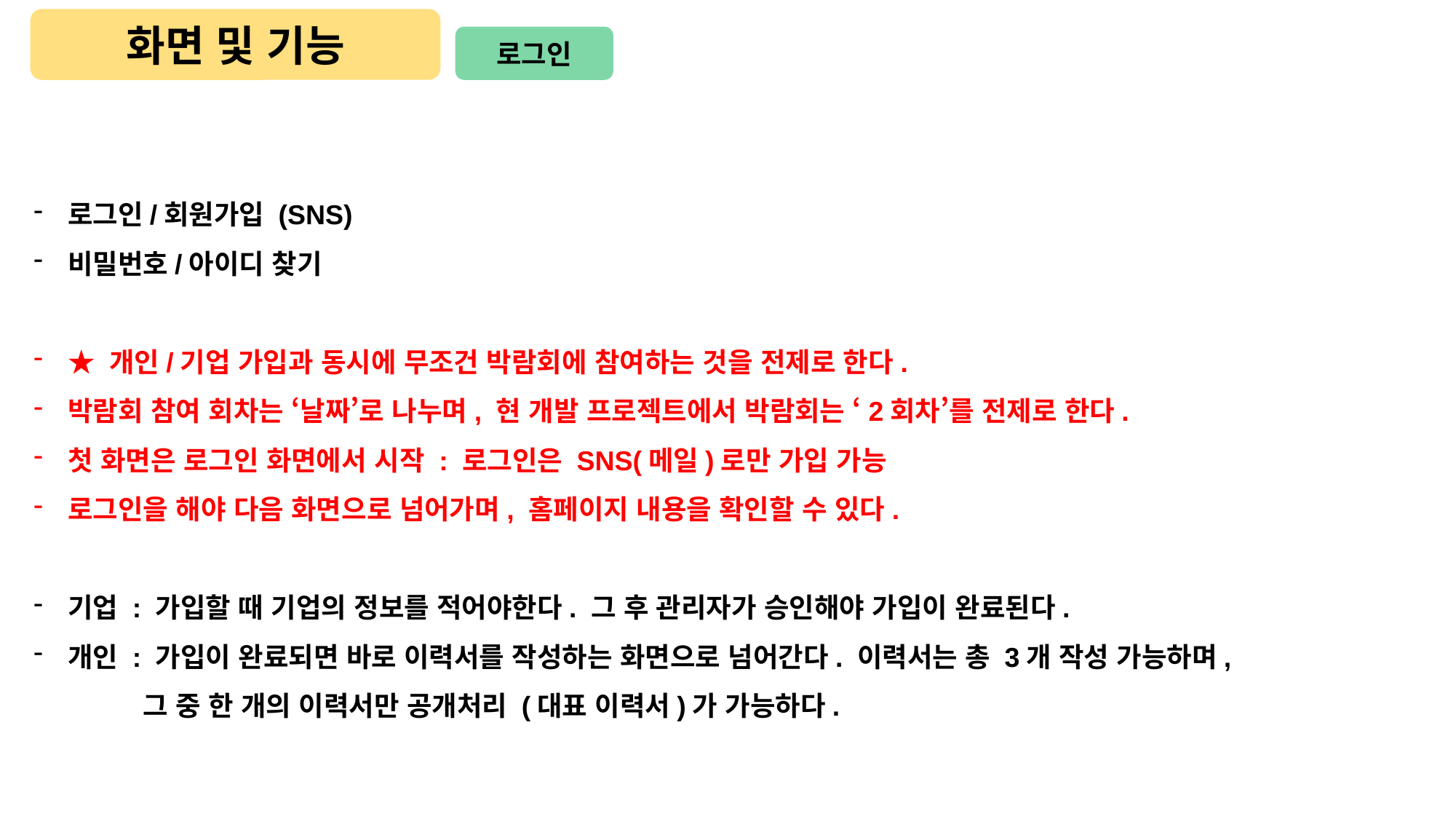

화면 및 기능
로그인
로그인/회원가입 (SNS)
비밀번호/아이디 찾기

★ 개인/기업 가입과 동시에 무조건 박람회에 참여하는 것을 전제로 한다.
박람회 참여 회차는 ‘날짜’로 나누며, 현 개발 프로젝트에서 박람회는 ‘2회차’를 전제로 한다.
첫 화면은 로그인 화면에서 시작 : 로그인은 SNS(메일)로만 가입 가능
로그인을 해야 다음 화면으로 넘어가며, 홈페이지 내용을 확인할 수 있다.

기업 : 가입할 때 기업의 정보를 적어야한다. 그 후 관리자가 승인해야 가입이 완료된다.
개인 : 가입이 완료되면 바로 이력서를 작성하는 화면으로 넘어간다. 이력서는 총 3개 작성 가능하며,
	그 중 한 개의 이력서만 공개처리 (대표 이력서)가 가능하다.